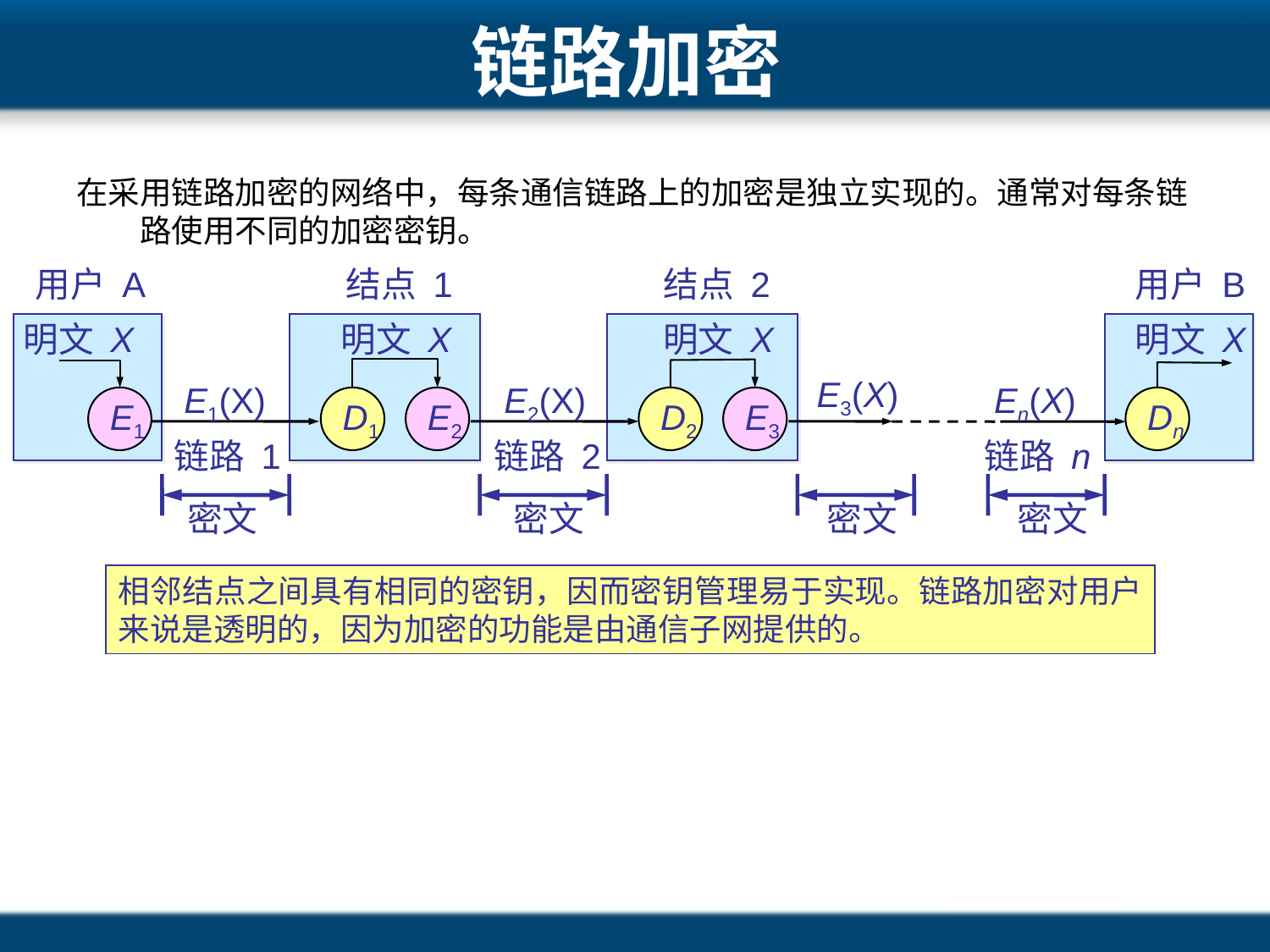

# 链路加密
在采用链路加密的网络中，每条通信链路上的加密是独立实现的。通常对每条链路使用不同的加密密钥。
用户 A
结点 1
结点 2
用户 B
明文 X
明文 X
明文 X
明文 X

 E3(X)

 E1(X)
链路 1
 E2(X)
链路 2
 En(X)
链路 n

E1
D1
E2
D2
E3
Dn

密文
密文
密文
密文

相邻结点之间具有相同的密钥，因而密钥管理易于实现。链路加密对用户来说是透明的，因为加密的功能是由通信子网提供的。